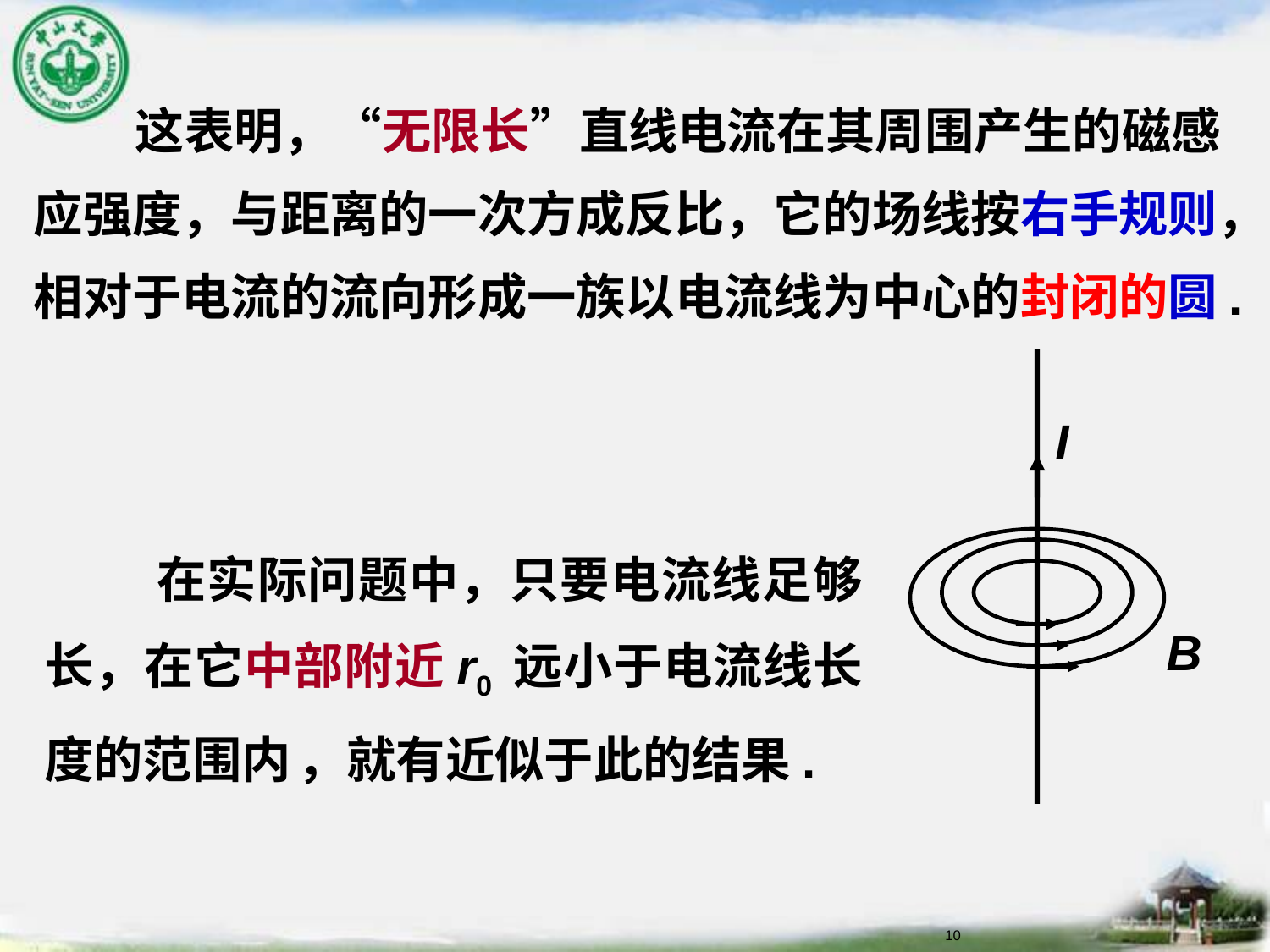

这表明，“无限长”直线电流在其周围产生的磁感应强度，与距离的一次方成反比，它的场线按右手规则，相对于电流的流向形成一族以电流线为中心的封闭的圆.

I

        在实际问题中，只要电流线足够长，在它中部附近r0 远小于电流线长度的范围内 ，就有近似于此的结果.

B

10